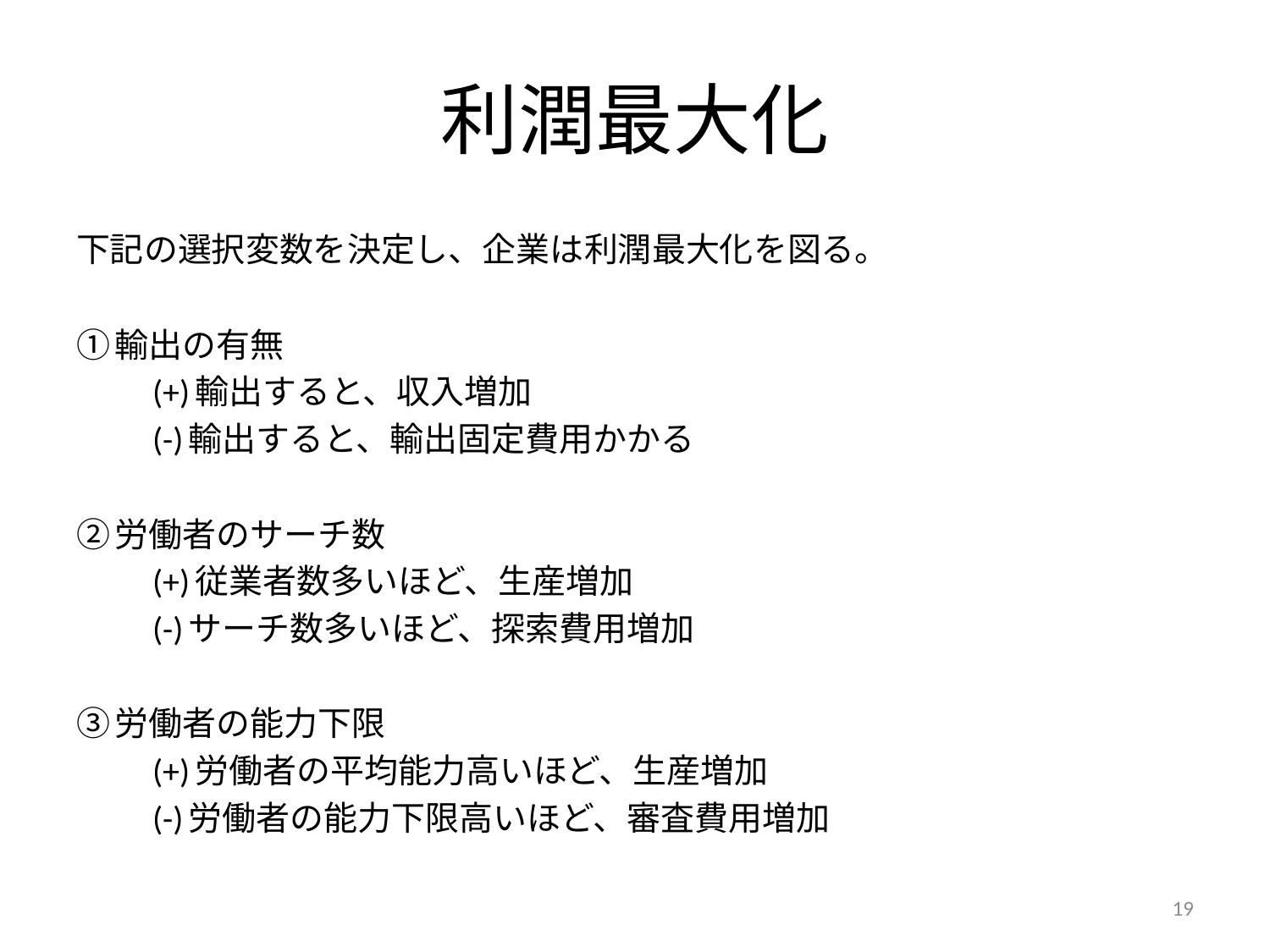

# 利潤最大化
下記の選択変数を決定し、企業は利潤最大化を図る。

①輸出の有無
	(+)輸出すると、収入増加
	(-)輸出すると、輸出固定費用かかる

②労働者のサーチ数
	(+)従業者数多いほど、生産増加
	(-)サーチ数多いほど、探索費用増加

③労働者の能力下限
	(+)労働者の平均能力高いほど、生産増加
	(-)労働者の能力下限高いほど、審査費用増加
19